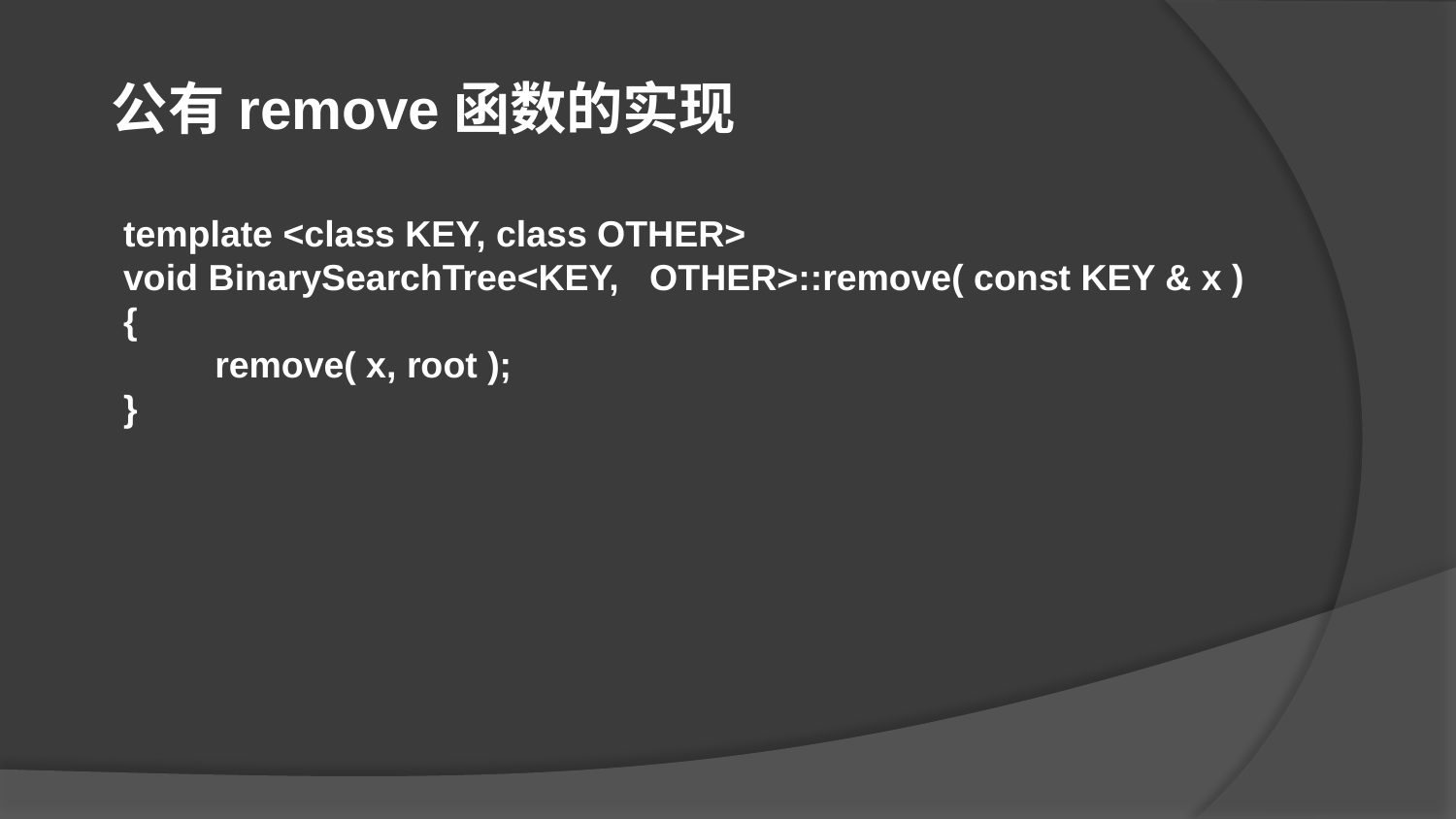

公有remove函数的实现
template <class KEY, class OTHER>
void BinarySearchTree<KEY,   OTHER>::remove( const KEY & x )
{
         remove( x, root );
}